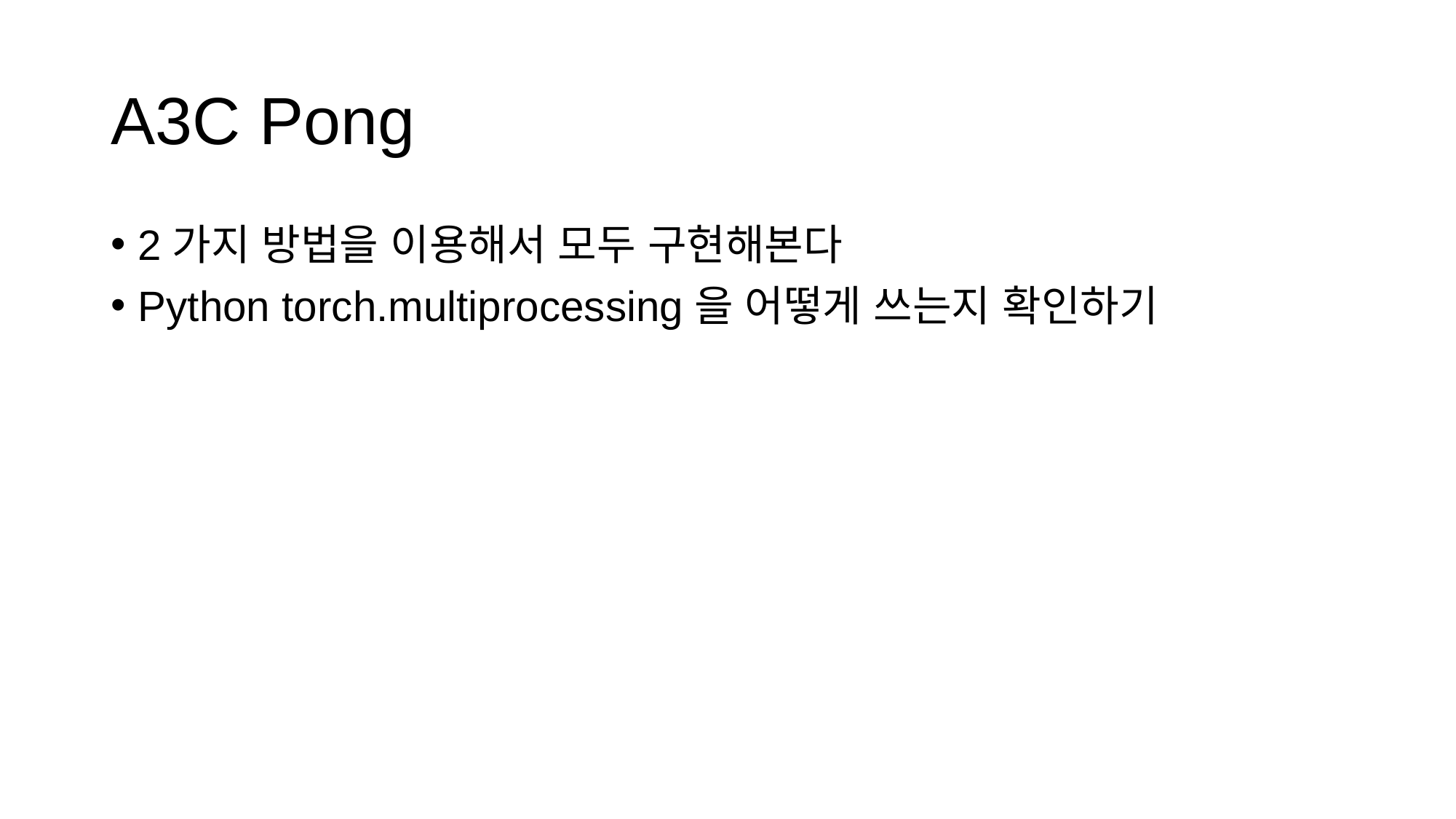

# A3C Pong
2가지 방법을 이용해서 모두 구현해본다
Python torch.multiprocessing을 어떻게 쓰는지 확인하기